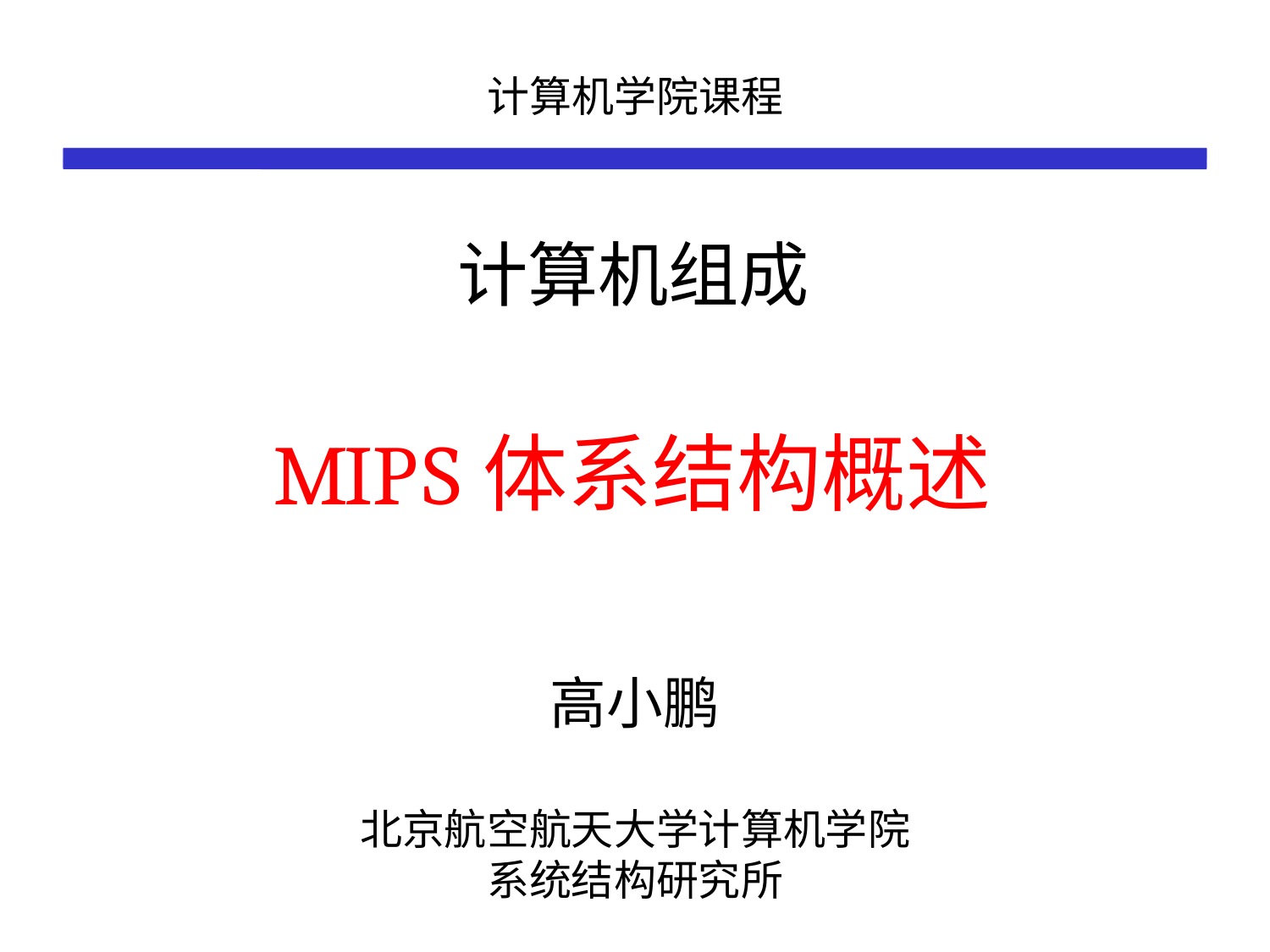

计算机学院课程

计算机组成

MIPS体系结构概述

高小鹏

北京航空航天大学计算机学院
系统结构研究所